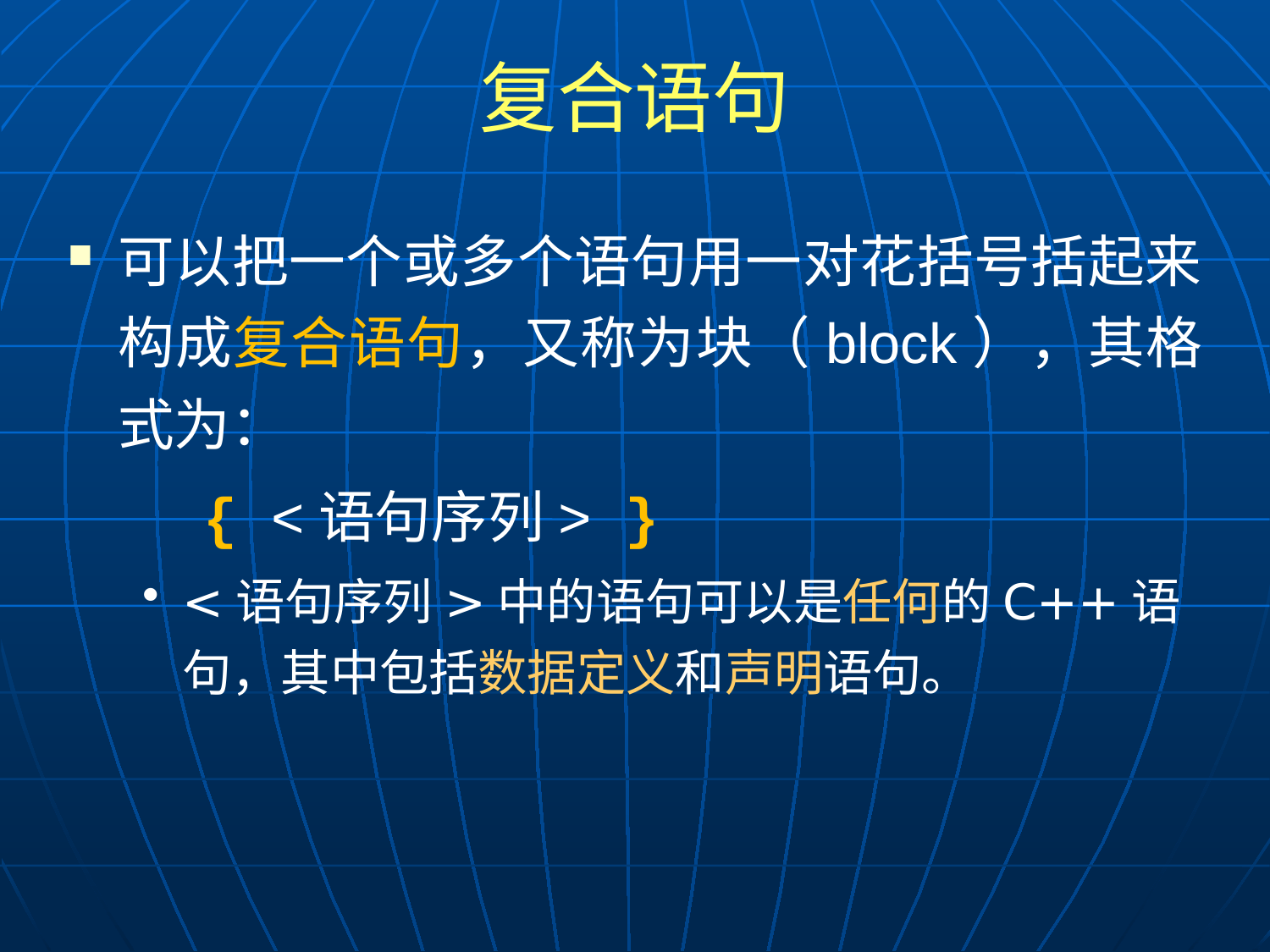

# 复合语句
可以把一个或多个语句用一对花括号括起来构成复合语句，又称为块（block），其格式为：
    { <语句序列> }
<语句序列>中的语句可以是任何的C++语句，其中包括数据定义和声明语句。